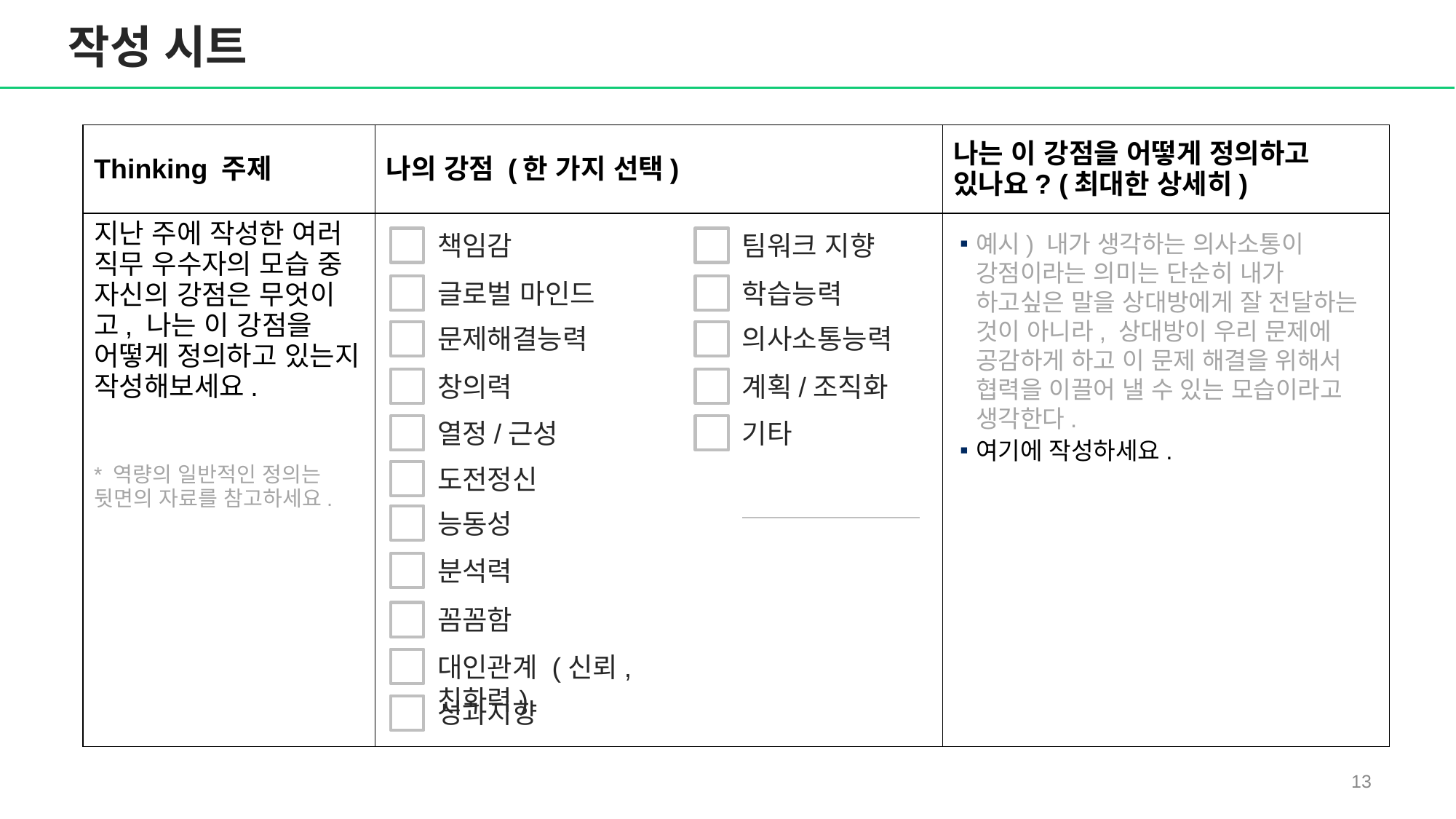

작성 시트
| Thinking 주제 | 나의 강점 (한 가지 선택) | 나는 이 강점을 어떻게 정의하고 있나요? (최대한 상세히) |
| --- | --- | --- |
| 지난 주에 작성한 여러 직무 우수자의 모습 중 자신의 강점은 무엇이고, 나는 이 강점을 어떻게 정의하고 있는지 작성해보세요. \* 역량의 일반적인 정의는 뒷면의 자료를 참고하세요. |  |  |

책임감
팀워크 지향
예시) 내가 생각하는 의사소통이 강점이라는 의미는 단순히 내가 하고싶은 말을 상대방에게 잘 전달하는 것이 아니라, 상대방이 우리 문제에 공감하게 하고 이 문제 해결을 위해서 협력을 이끌어 낼 수 있는 모습이라고 생각한다.

글로벌 마인드
학습능력

문제해결능력
의사소통능력

창의력
계획/조직화

열정/근성
기타
여기에 작성하세요.

도전정신

능동성

분석력

꼼꼼함

대인관계 (신뢰, 친화력)

성과지향
13